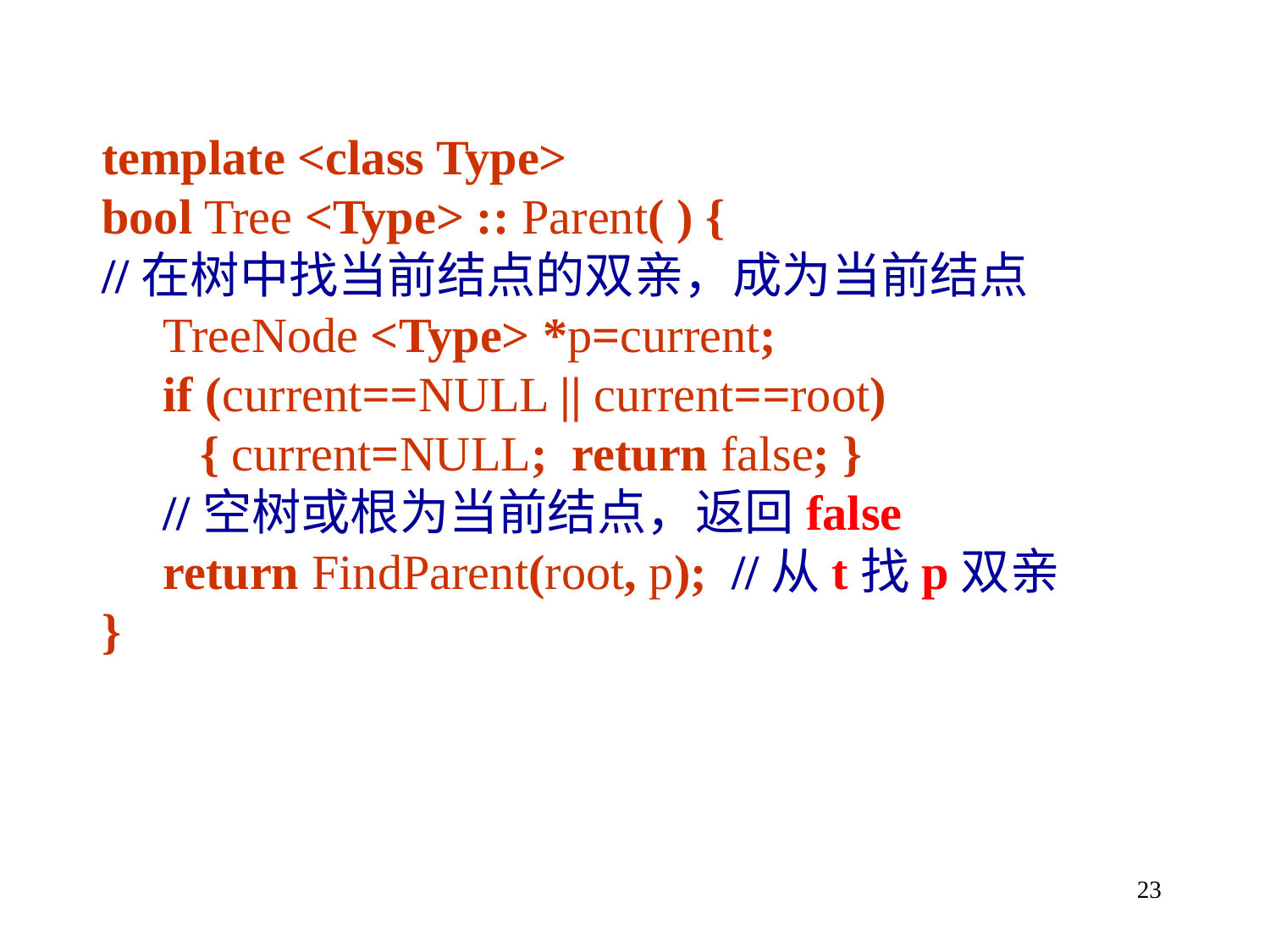

template <class Type>
bool Tree <Type> :: Parent( ) {
//在树中找当前结点的双亲，成为当前结点
     TreeNode <Type> *p=current;
     if (current==NULL || current==root)
        { current=NULL;  return false; }
     //空树或根为当前结点，返回false
     return FindParent(root, p);  //从t找p双亲
}
23